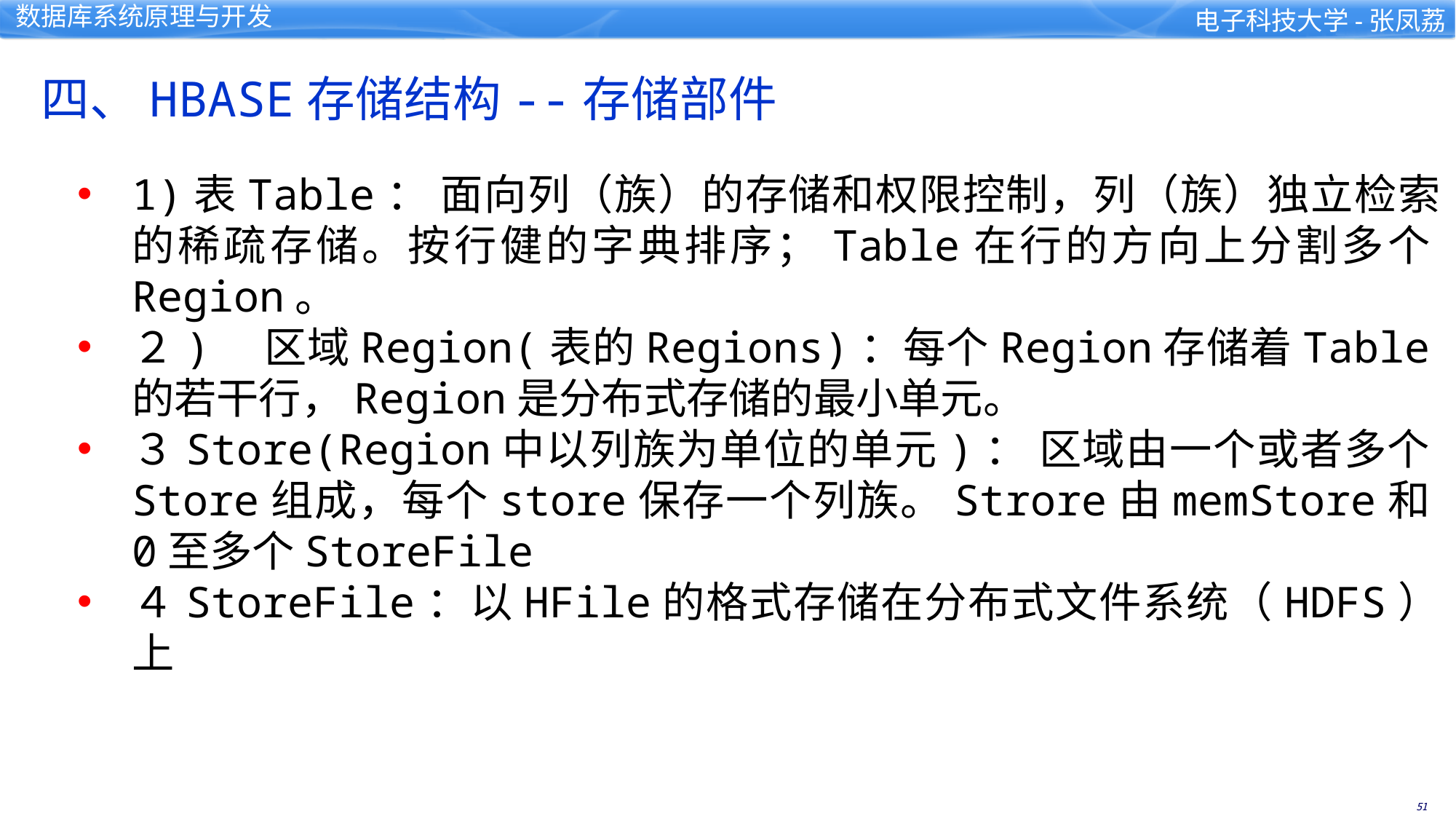

四、HBASE存储结构--存储部件
1)表Table： 面向列（族）的存储和权限控制，列（族）独立检索的稀疏存储。按行健的字典排序；Table在行的方向上分割多个Region。
２)　区域Region(表的Regions)：每个Region存储着Table的若干行，Region是分布式存储的最小单元。
３Store(Region中以列族为单位的单元)： 区域由一个或者多个Store组成，每个store保存一个列族。Strore由memStore和0至多个StoreFile
４StoreFile：以HFile的格式存储在分布式文件系统（HDFS）上